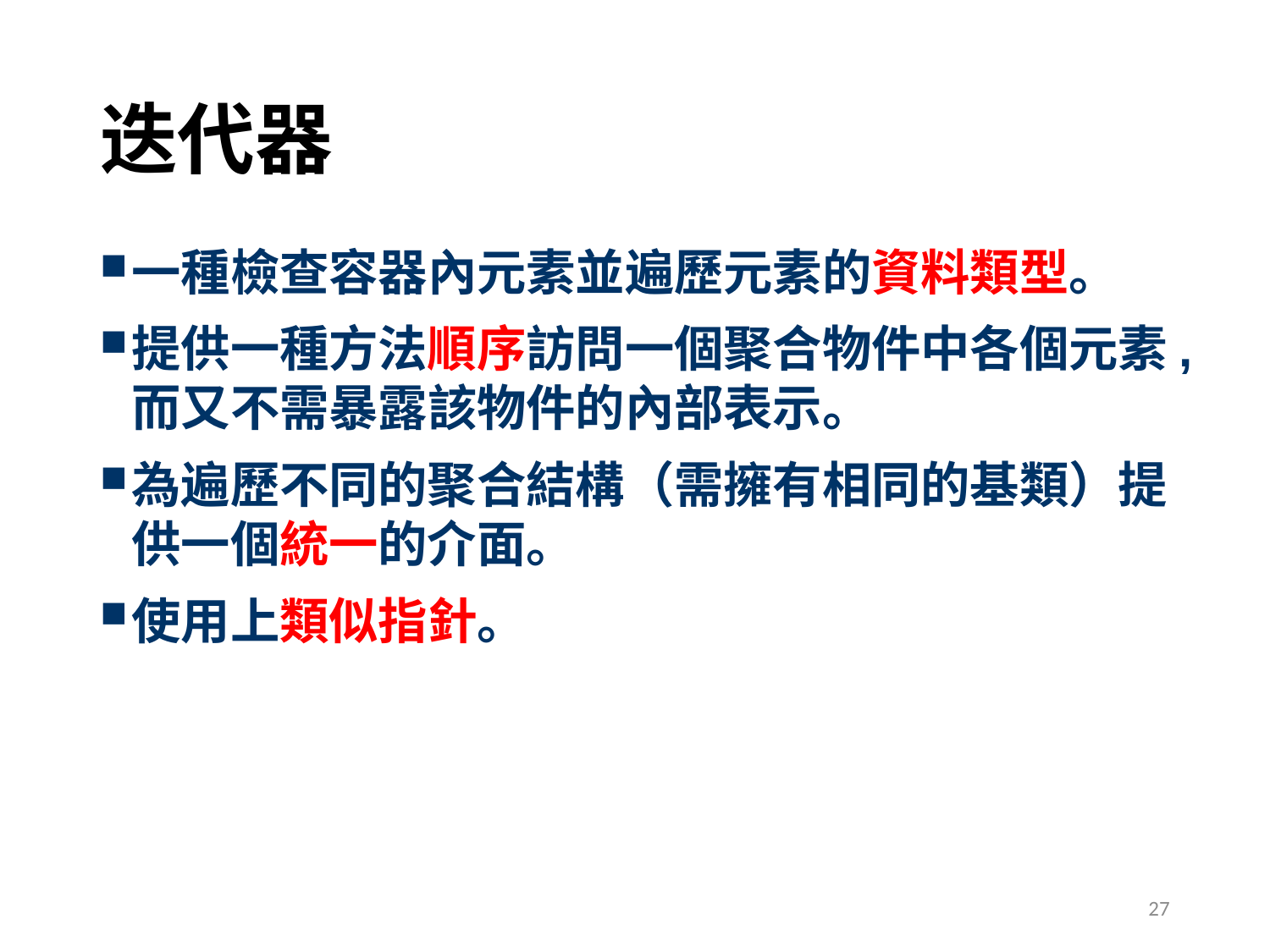

# 迭代器
一種檢查容器內元素並遍歷元素的資料類型。
提供一種方法順序訪問一個聚合物件中各個元素, 而又不需暴露該物件的內部表示。
為遍歷不同的聚合結構（需擁有相同的基類）提供一個統一的介面。
使用上類似指針。
27